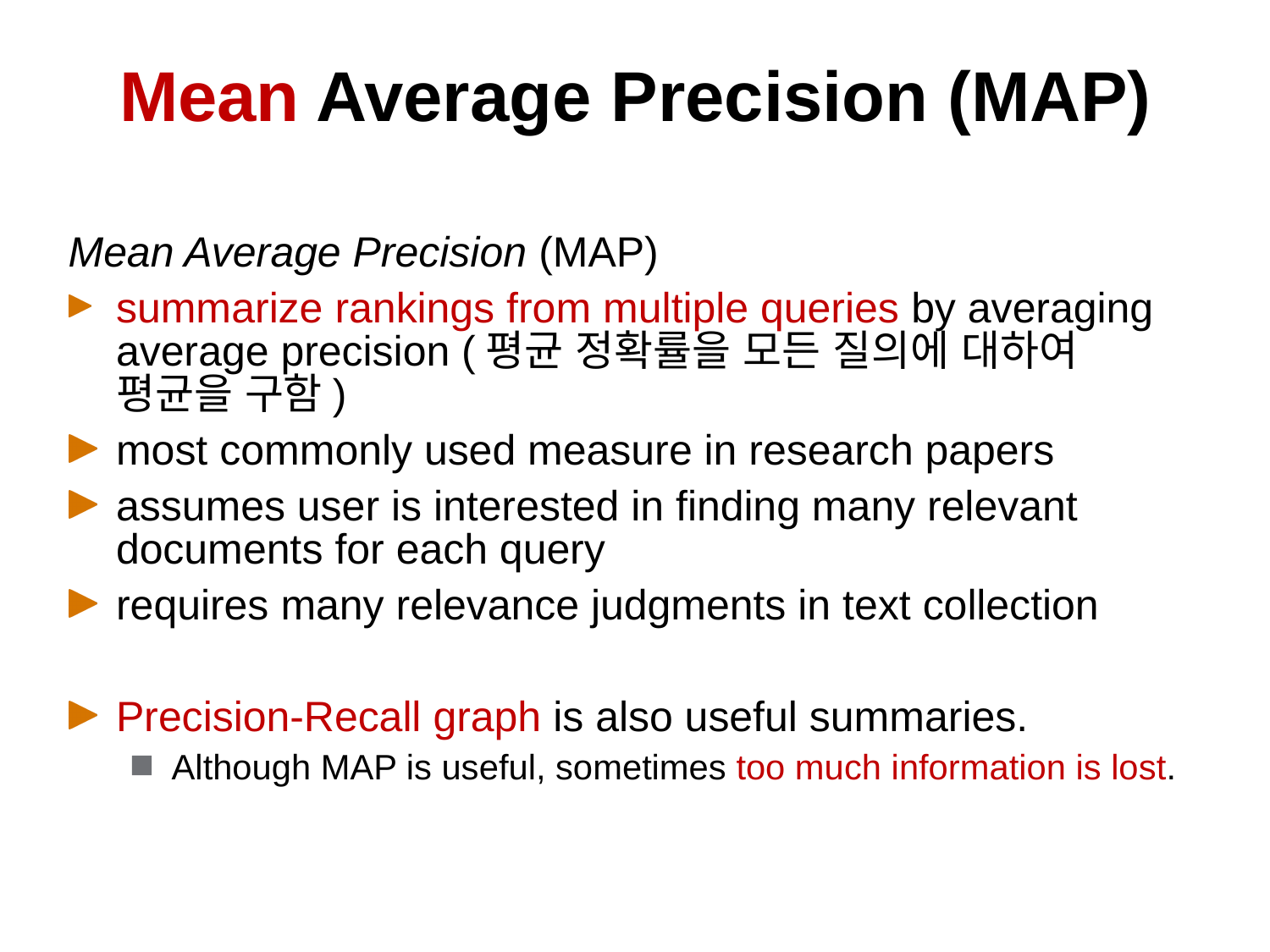

# Mean Average Precision (MAP)
Mean Average Precision (MAP)
summarize rankings from multiple queries by averaging average precision (평균 정확률을 모든 질의에 대하여 평균을 구함)
most commonly used measure in research papers
assumes user is interested in finding many relevant documents for each query
requires many relevance judgments in text collection

Precision-Recall graph is also useful summaries.
Although MAP is useful, sometimes too much information is lost.